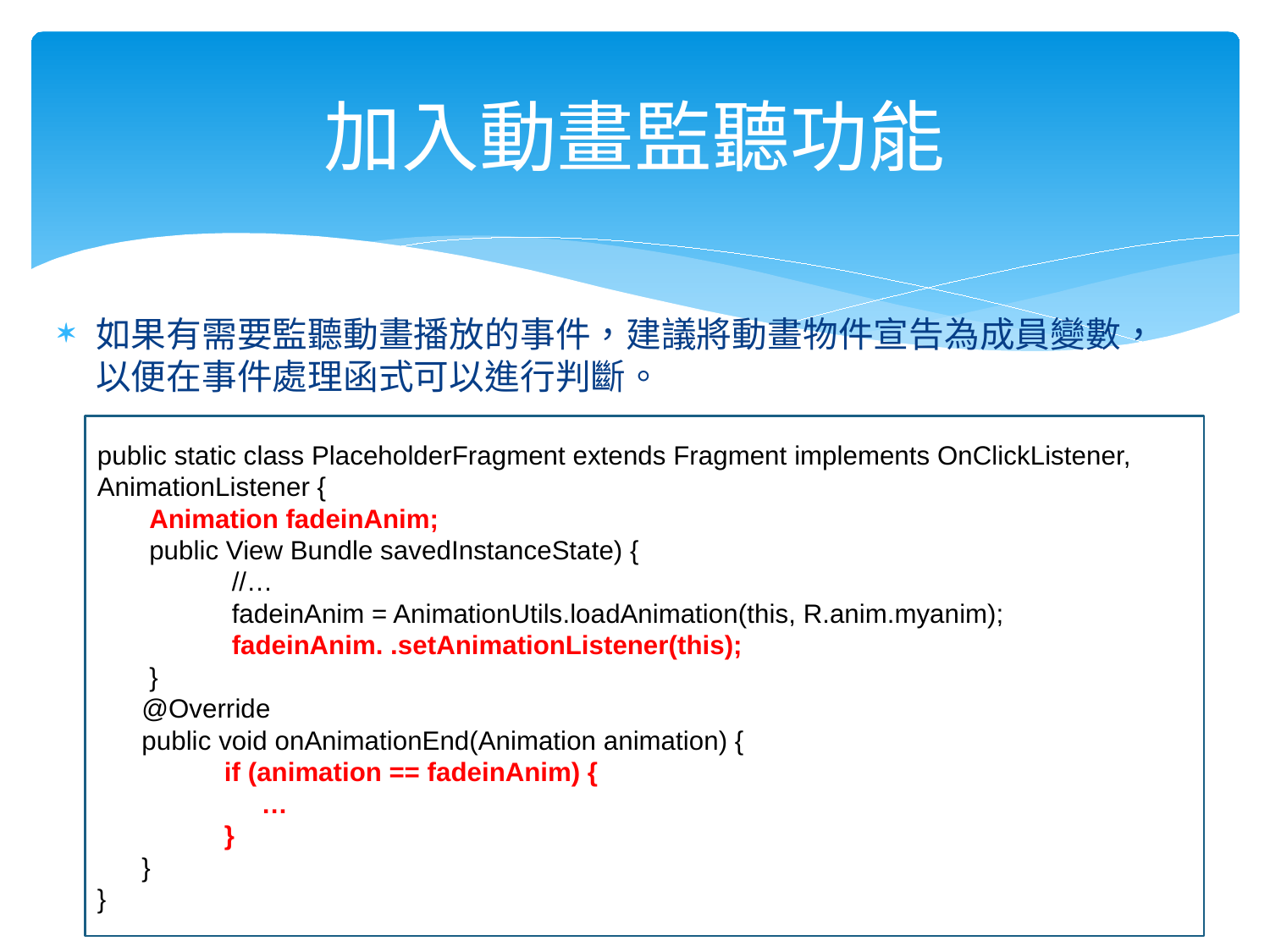

# 加入動畫監聽功能
如果有需要監聽動畫播放的事件，建議將動畫物件宣告為成員變數，以便在事件處理函式可以進行判斷。

public static class PlaceholderFragment extends Fragment implements OnClickListener, AnimationListener {
       Animation fadeinAnim;
       public View Bundle savedInstanceState) {
	 //…
	 fadeinAnim = AnimationUtils.loadAnimation(this, R.anim.myanim);
	 fadeinAnim. .setAnimationListener(this);
       }
      @Override
      public void onAnimationEnd(Animation animation) {
	if (animation == fadeinAnim) {
 	     …
	}
      }
}